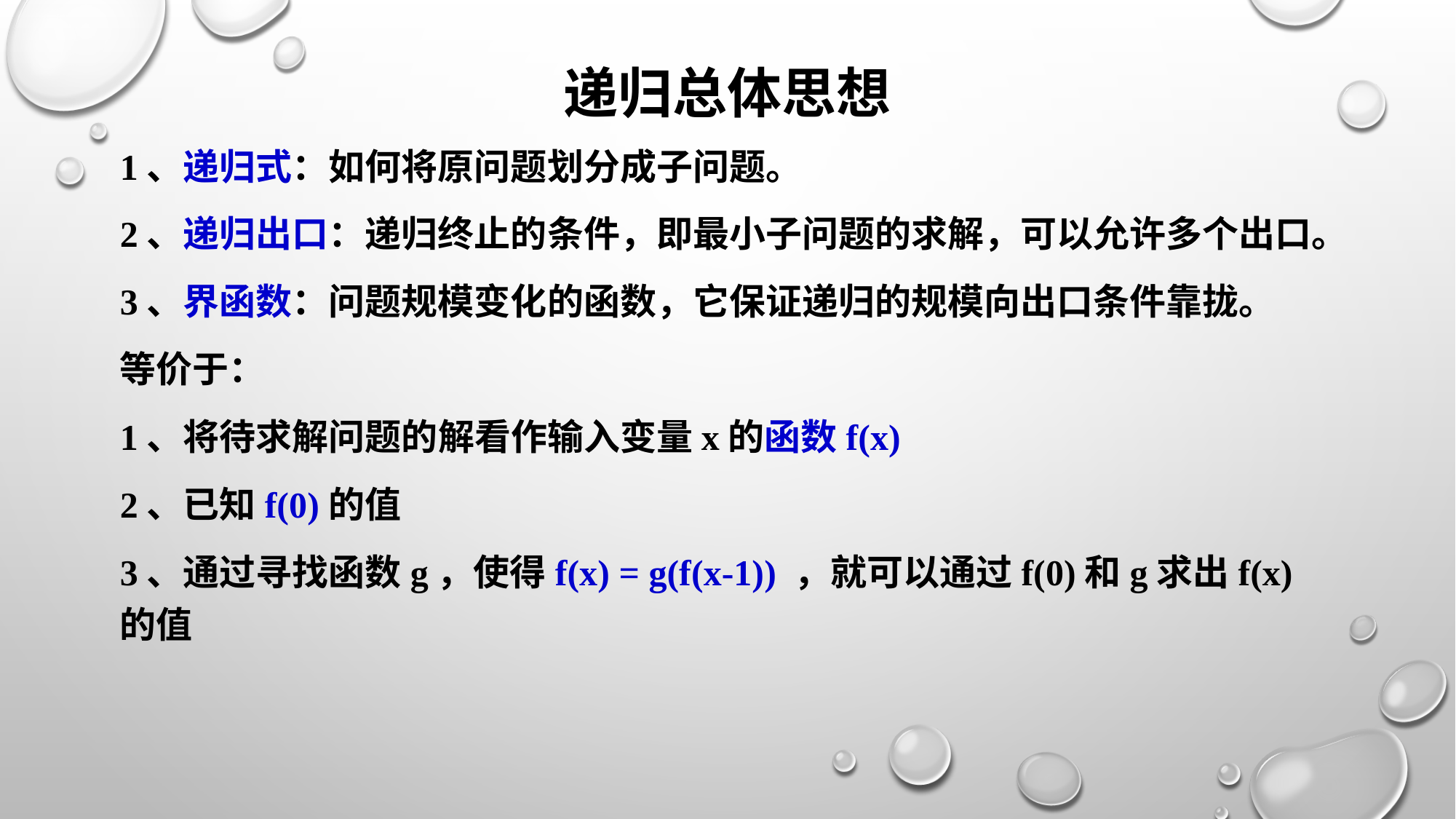

# 递归总体思想
1、递归式：如何将原问题划分成子问题。
2、递归出口：递归终止的条件，即最小子问题的求解，可以允许多个出口。
3、界函数：问题规模变化的函数，它保证递归的规模向出口条件靠拢。
等价于：
1、将待求解问题的解看作输入变量x的函数f(x)
2、已知f(0)的值
3、通过寻找函数g，使得f(x) = g(f(x-1)) ，就可以通过f(0)和g求出f(x)的值